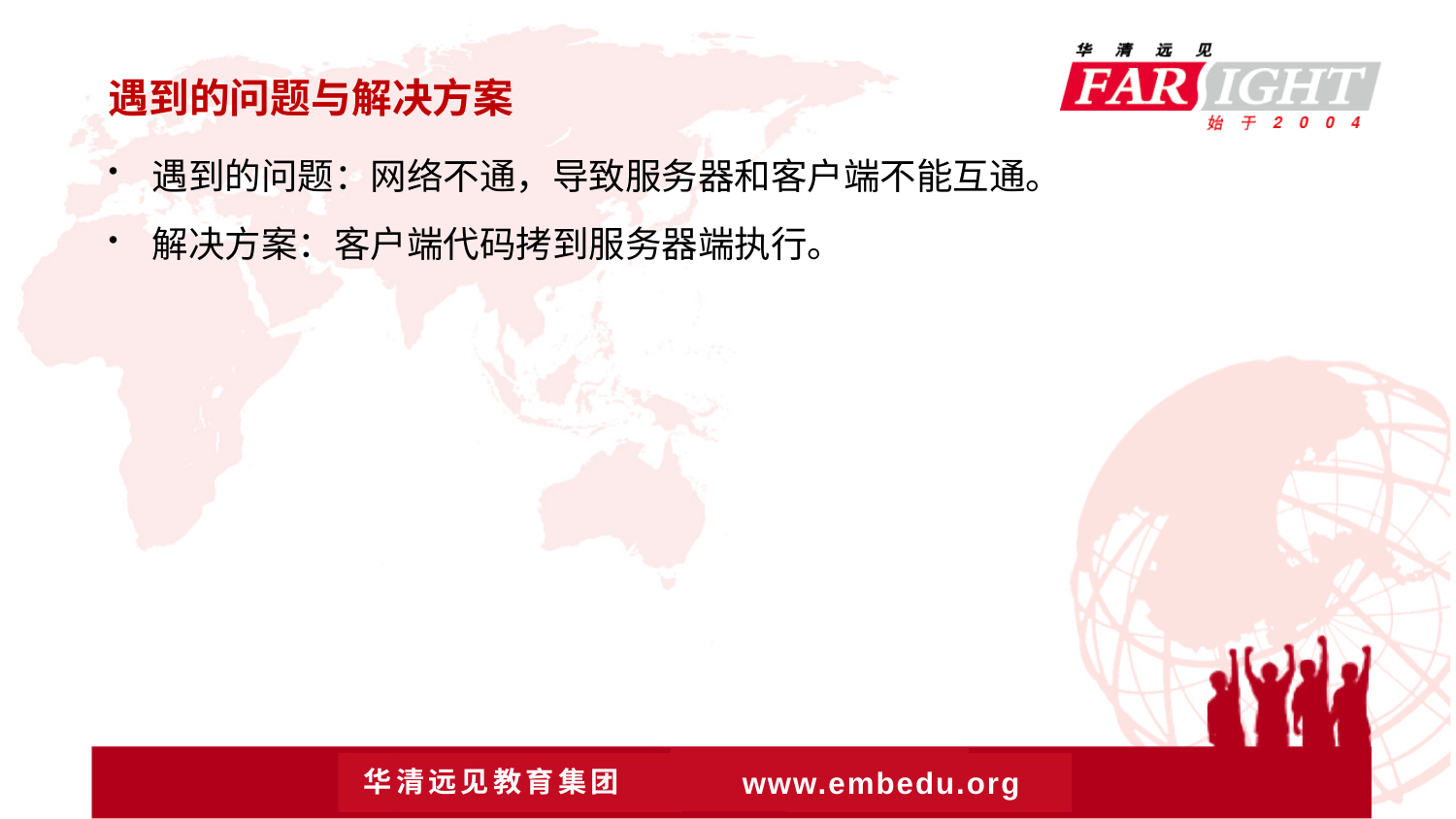

# 遇到的问题与解决方案
遇到的问题：网络不通，导致服务器和客户端不能互通。
解决方案：客户端代码拷到服务器端执行。